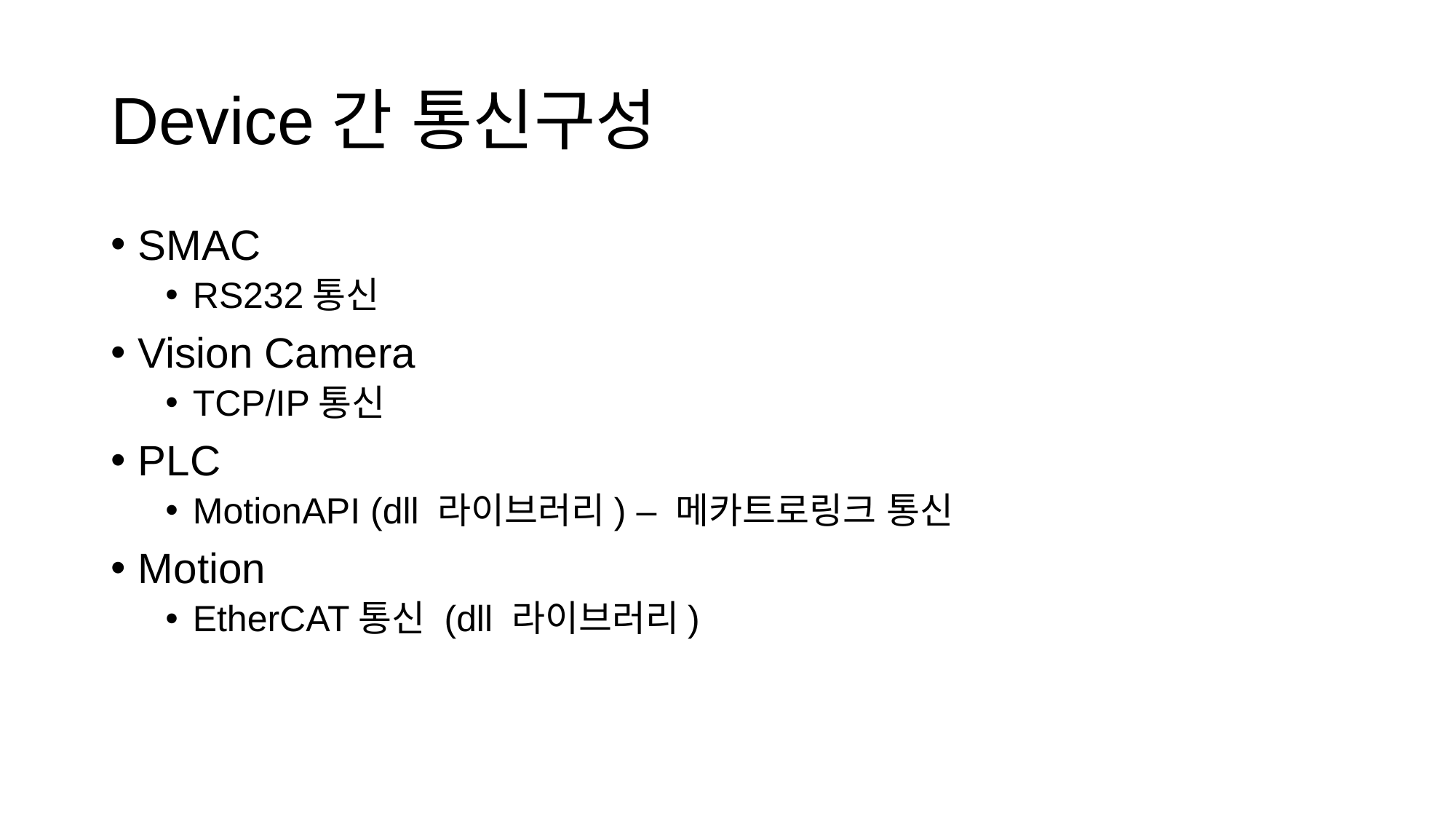

# Device간 통신구성
SMAC
RS232통신
Vision Camera
TCP/IP통신
PLC
MotionAPI (dll 라이브러리) – 메카트로링크 통신
Motion
EtherCAT통신 (dll 라이브러리)